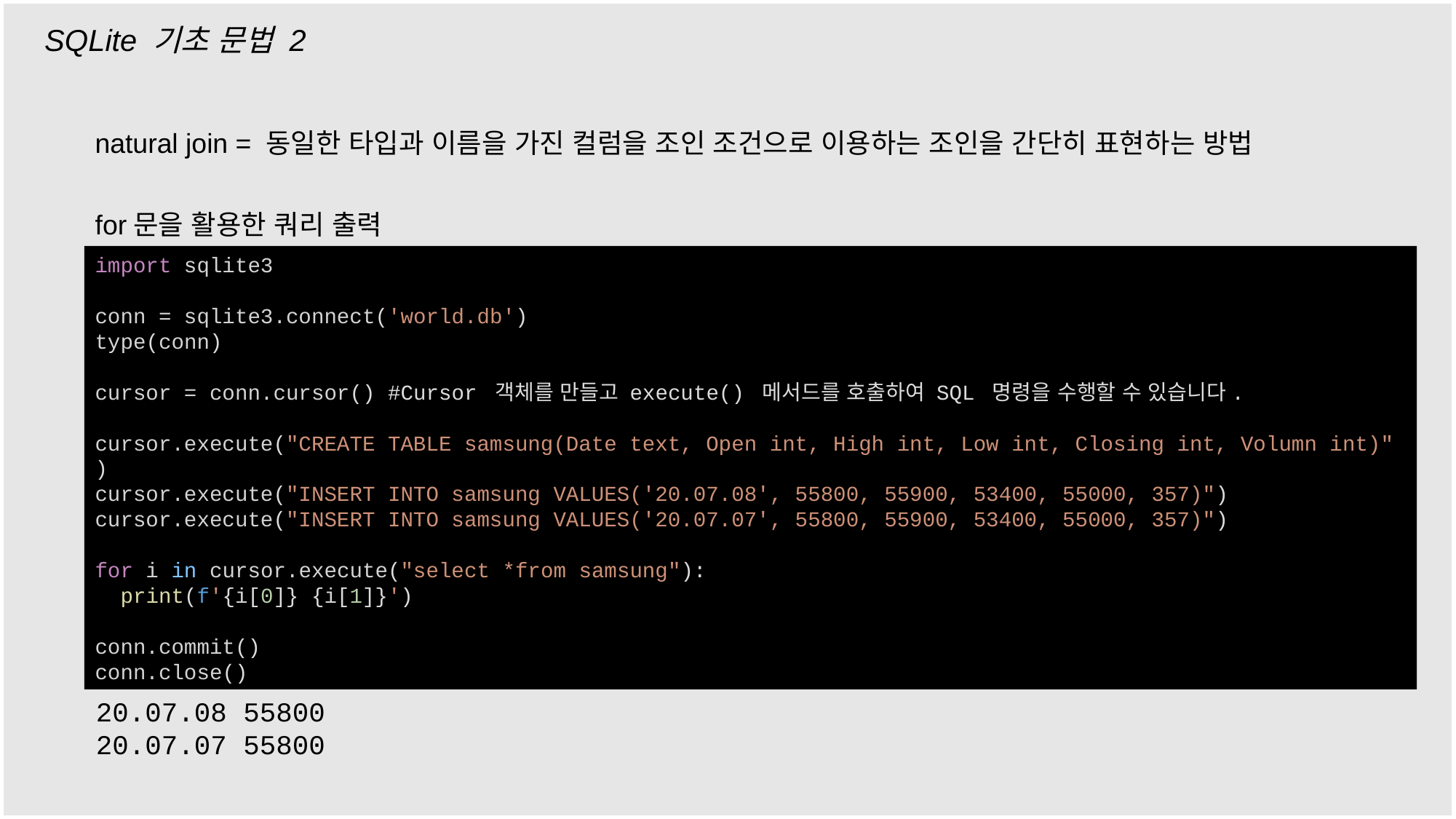

SQLite 기초 문법 2
natural join = 동일한 타입과 이름을 가진 컬럼을 조인 조건으로 이용하는 조인을 간단히 표현하는 방법
for문을 활용한 쿼리 출력
import sqlite3
conn = sqlite3.connect('world.db')
type(conn)
cursor = conn.cursor() #Cursor 객체를 만들고 execute() 메서드를 호출하여 SQL 명령을 수행할 수 있습니다.
cursor.execute("CREATE TABLE samsung(Date text, Open int, High int, Low int, Closing int, Volumn int)")
cursor.execute("INSERT INTO samsung VALUES('20.07.08', 55800, 55900, 53400, 55000, 357)")
cursor.execute("INSERT INTO samsung VALUES('20.07.07', 55800, 55900, 53400, 55000, 357)")
for i in cursor.execute("select *from samsung"):
  print(f'{i[0]} {i[1]}')
conn.commit()
conn.close()
20.07.08 55800
20.07.07 55800